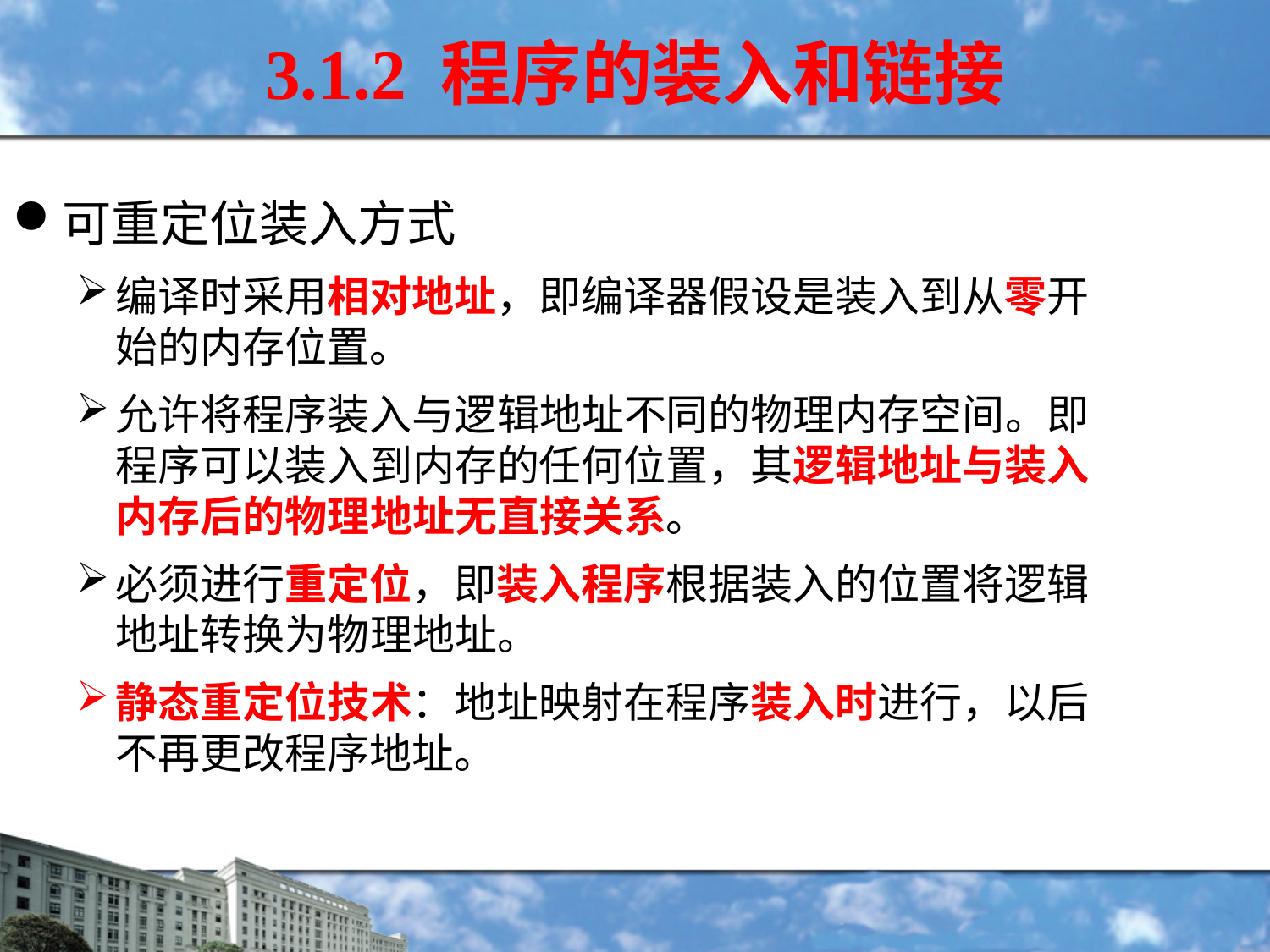

3.1.2 程序的装入和链接
可重定位装入方式
编译时采用相对地址，即编译器假设是装入到从零开始的内存位置。
允许将程序装入与逻辑地址不同的物理内存空间。即程序可以装入到内存的任何位置，其逻辑地址与装入内存后的物理地址无直接关系。
必须进行重定位，即装入程序根据装入的位置将逻辑地址转换为物理地址。
静态重定位技术：地址映射在程序装入时进行，以后不再更改程序地址。